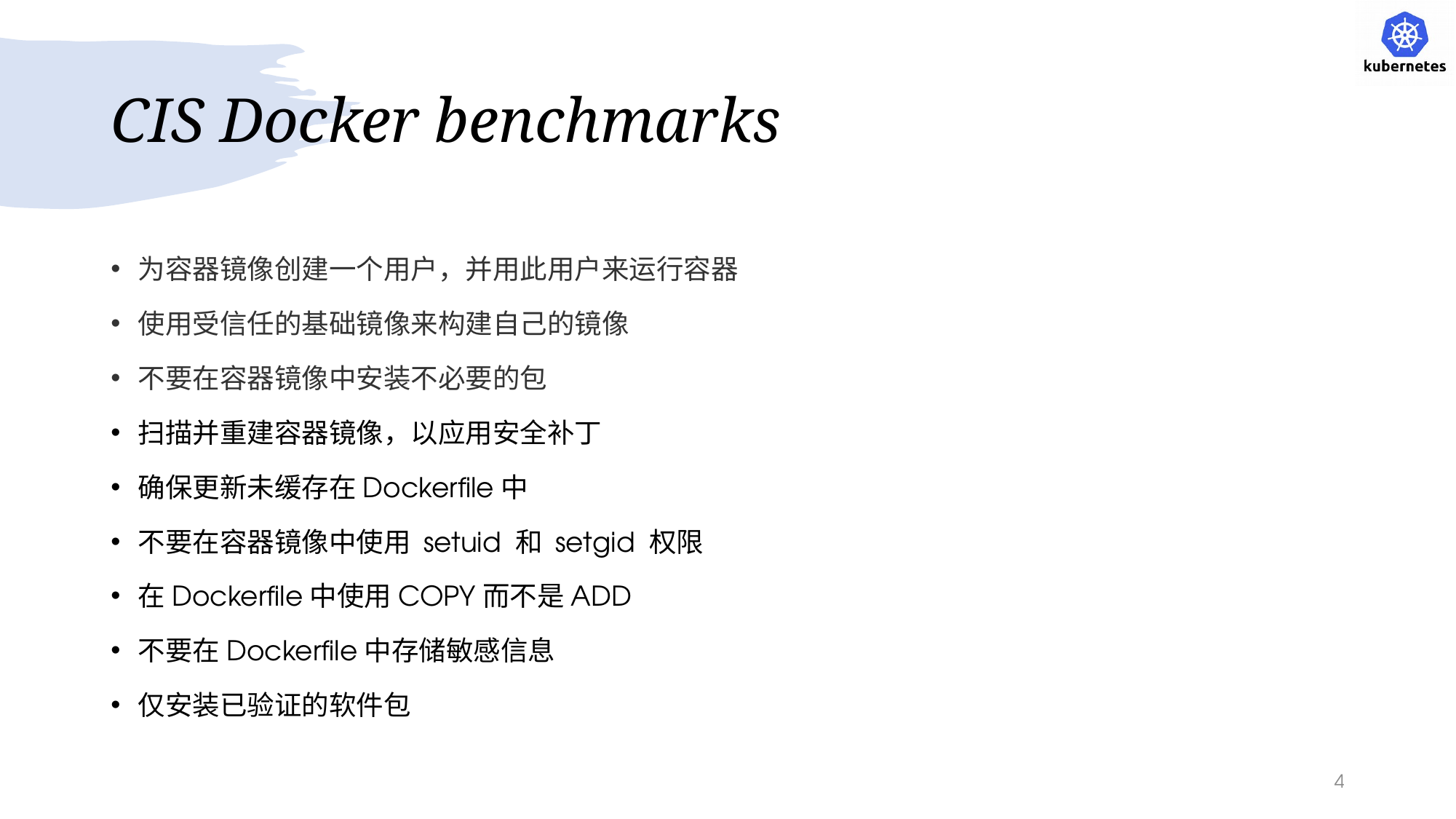

# CIS Docker benchmarks
为容器镜像创建一个用户，并用此用户来运行容器
使用受信任的基础镜像来构建自己的镜像
不要在容器镜像中安装不必要的包
扫描并重建容器镜像，以应用安全补丁
确保更新未缓存在Dockerfile中
不要在容器镜像中使用 setuid 和 setgid 权限
在Dockerfile中使用COPY而不是ADD
不要在Dockerfile中存储敏感信息
仅安装已验证的软件包
4